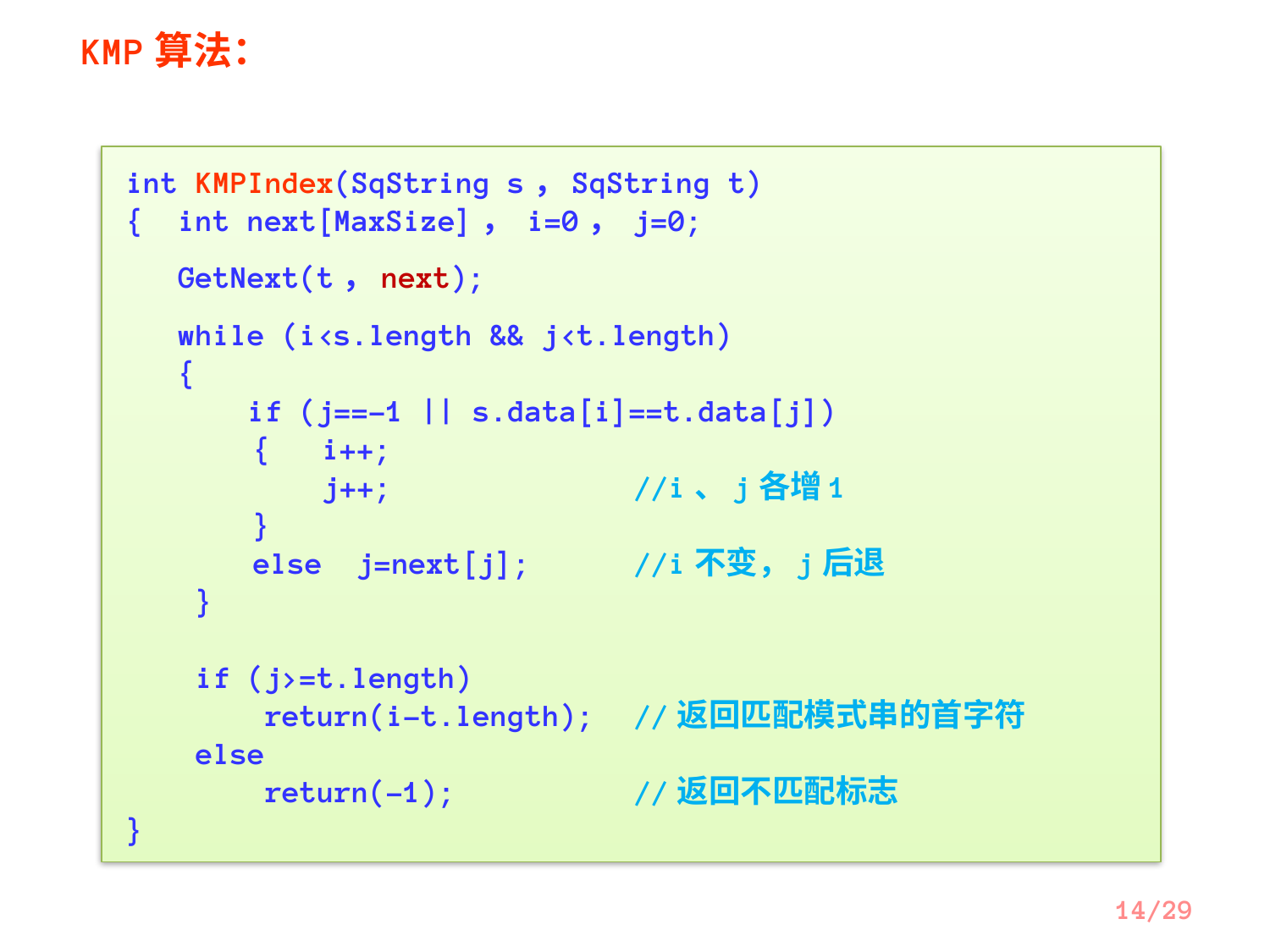

KMP算法：
int KMPIndex(SqString s，SqString t)
{  int next[MaxSize]， i=0， j=0;
   GetNext(t，next);
   while (i<s.length && j<t.length)
   {
       if (j==-1 || s.data[i]==t.data[j])
	{   i++;
	    j++;		//i、j各增1
	}
	else  j=next[j]; 	//i不变，j后退
    }
    if (j>=t.length)
        return(i-t.length);	//返回匹配模式串的首字符
    else
        return(-1);		//返回不匹配标志
}
14/29